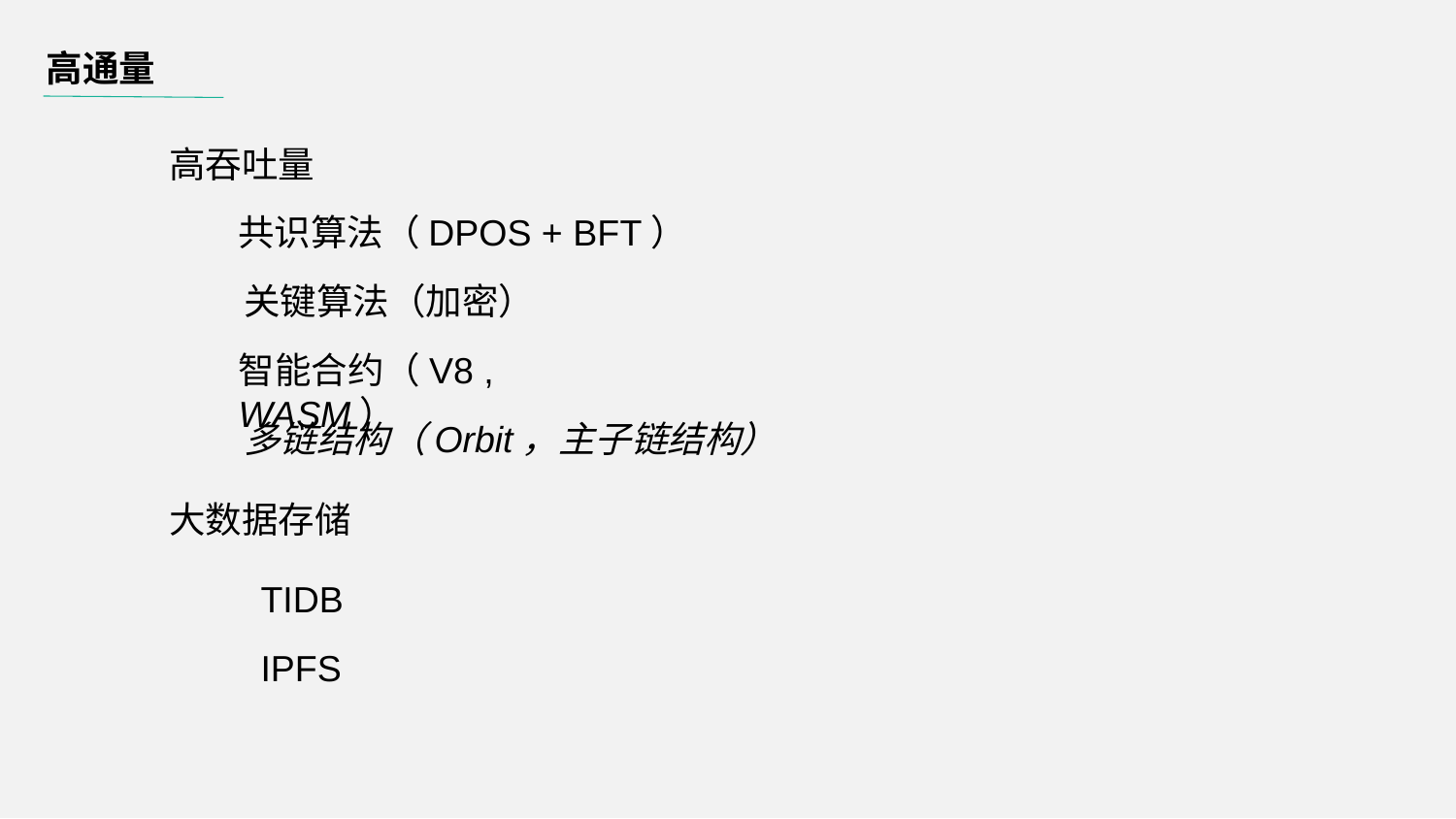

高通量

高吞吐量
共识算法（DPOS + BFT）
关键算法（加密）
智能合约（V8 , WASM）
多链结构（Orbit，主子链结构）
大数据存储
TIDB
IPFS